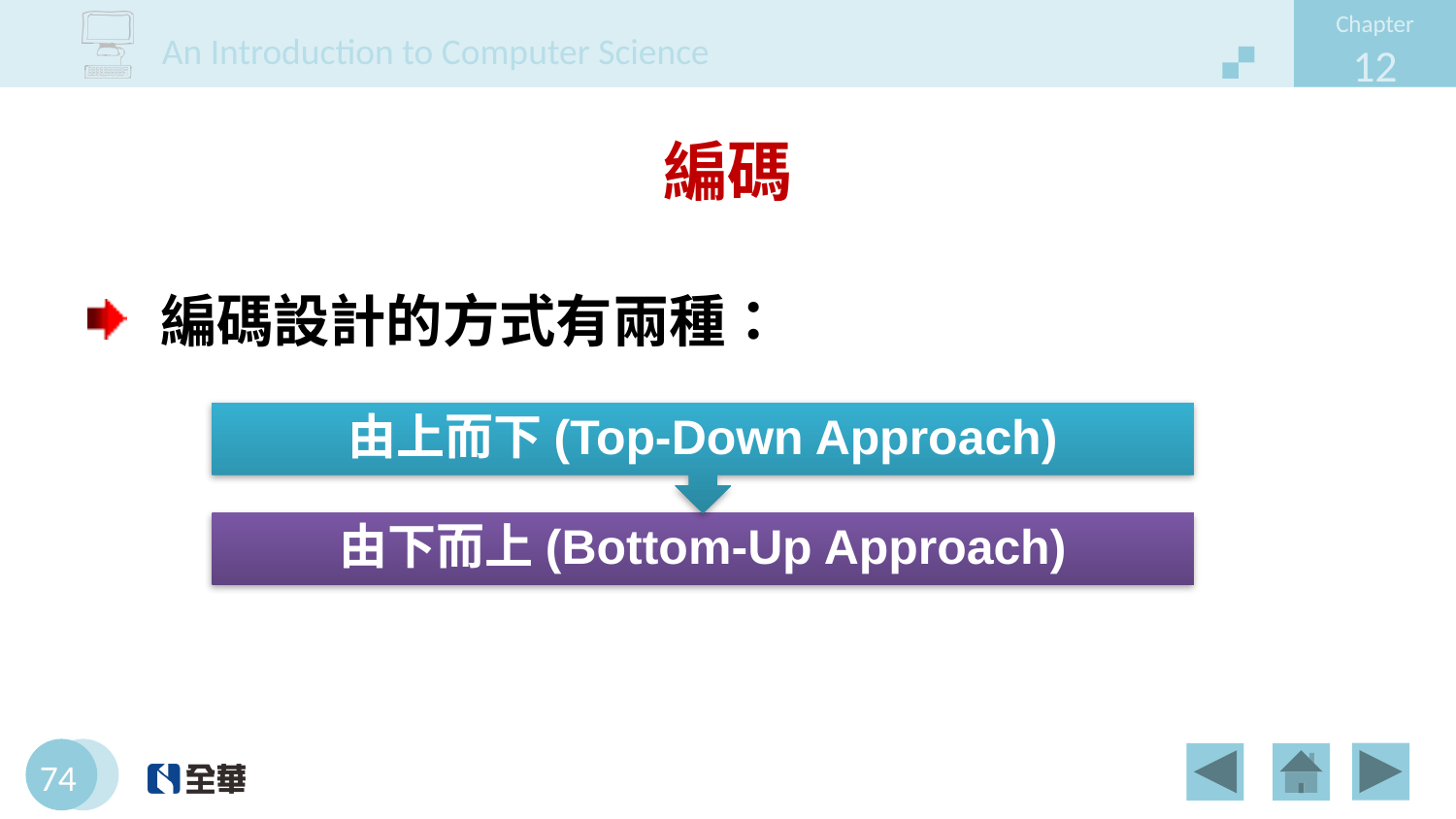

# 編碼
編碼設計的方式有兩種：

由下而上(Bottom-Up Approach)
由上而下(Top-Down Approach)